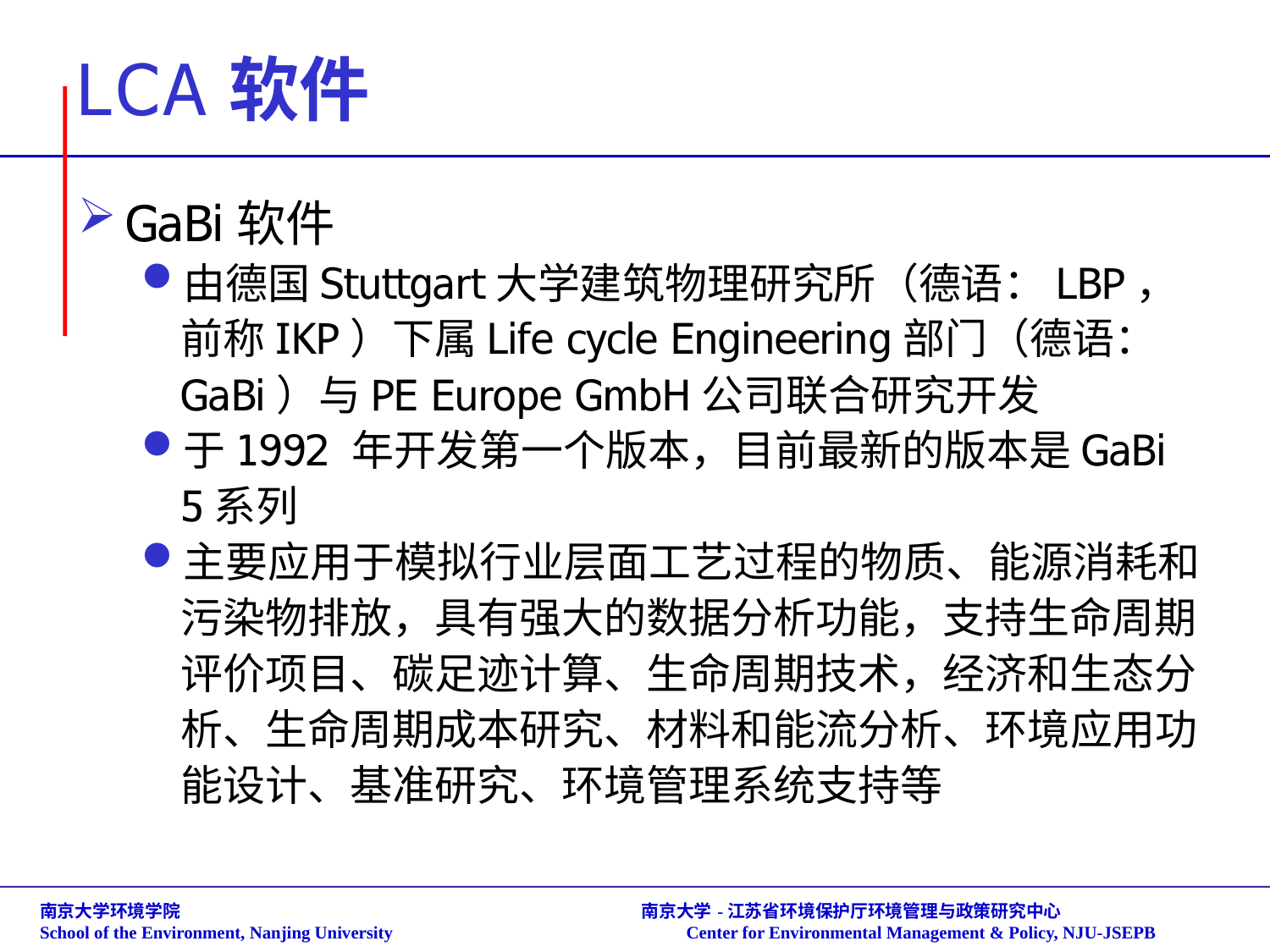

# LCA软件
GaBi软件
由德国Stuttgart大学建筑物理研究所（德语：LBP，前称IKP）下属Life cycle Engineering部门（德语：GaBi）与PE Europe GmbH公司联合研究开发
于1992 年开发第一个版本，目前最新的版本是GaBi 5系列
主要应用于模拟行业层面工艺过程的物质、能源消耗和污染物排放，具有强大的数据分析功能，支持生命周期评价项目、碳足迹计算、生命周期技术，经济和生态分析、生命周期成本研究、材料和能流分析、环境应用功能设计、基准研究、环境管理系统支持等